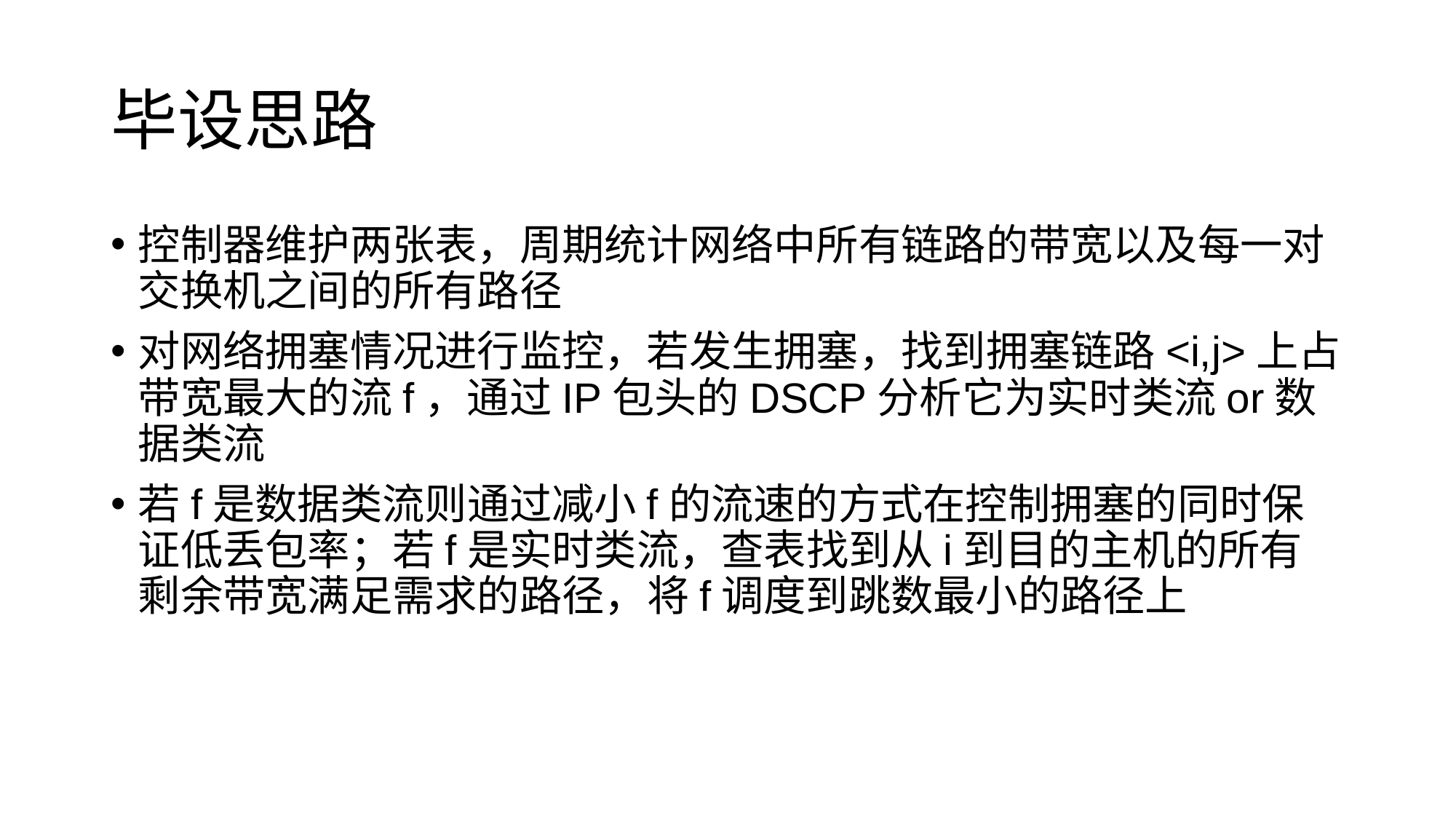

# 毕设思路
控制器维护两张表，周期统计网络中所有链路的带宽以及每一对交换机之间的所有路径
对网络拥塞情况进行监控，若发生拥塞，找到拥塞链路<i,j>上占带宽最大的流f，通过IP包头的DSCP分析它为实时类流or数据类流
若f是数据类流则通过减小f的流速的方式在控制拥塞的同时保证低丢包率；若f是实时类流，查表找到从i到目的主机的所有剩余带宽满足需求的路径，将f调度到跳数最小的路径上